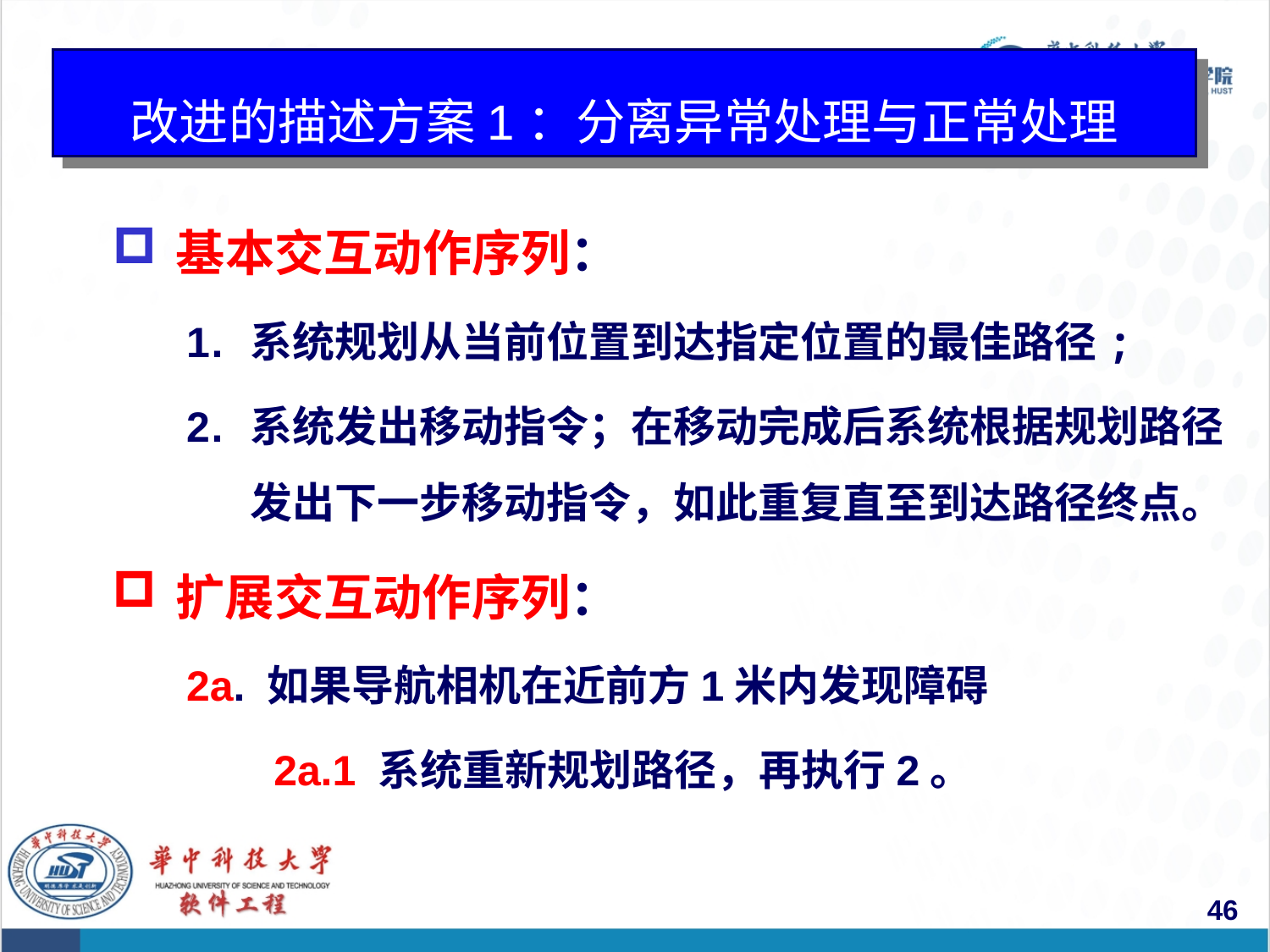

# 改进的描述方案1：分离异常处理与正常处理
基本交互动作序列：
系统规划从当前位置到达指定位置的最佳路径;
系统发出移动指令；在移动完成后系统根据规划路径发出下一步移动指令，如此重复直至到达路径终点。
扩展交互动作序列：
2a. 如果导航相机在近前方1米内发现障碍
2a.1 系统重新规划路径，再执行2。
46